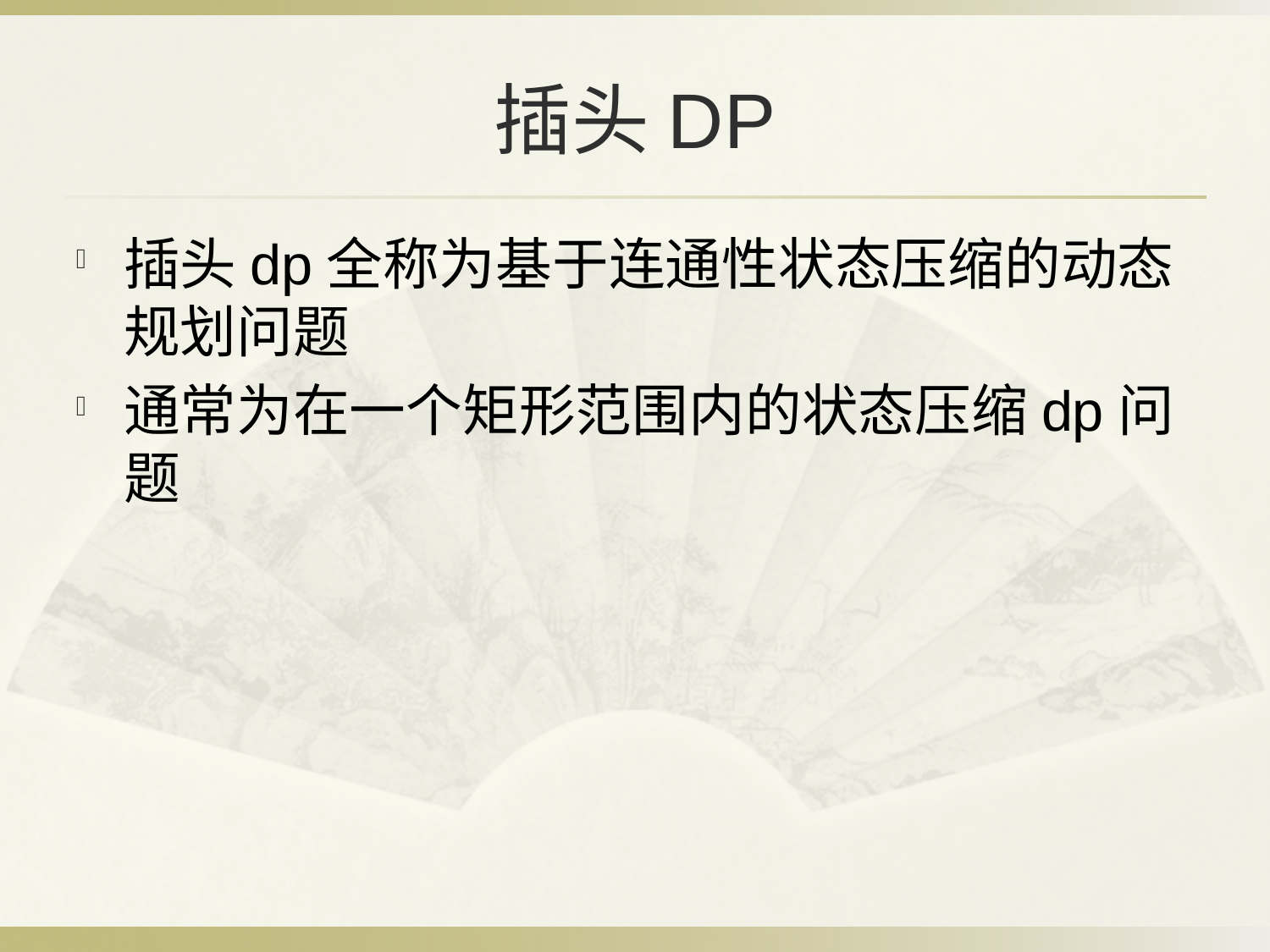

# 插头DP
插头dp全称为基于连通性状态压缩的动态规划问题
通常为在一个矩形范围内的状态压缩dp问题